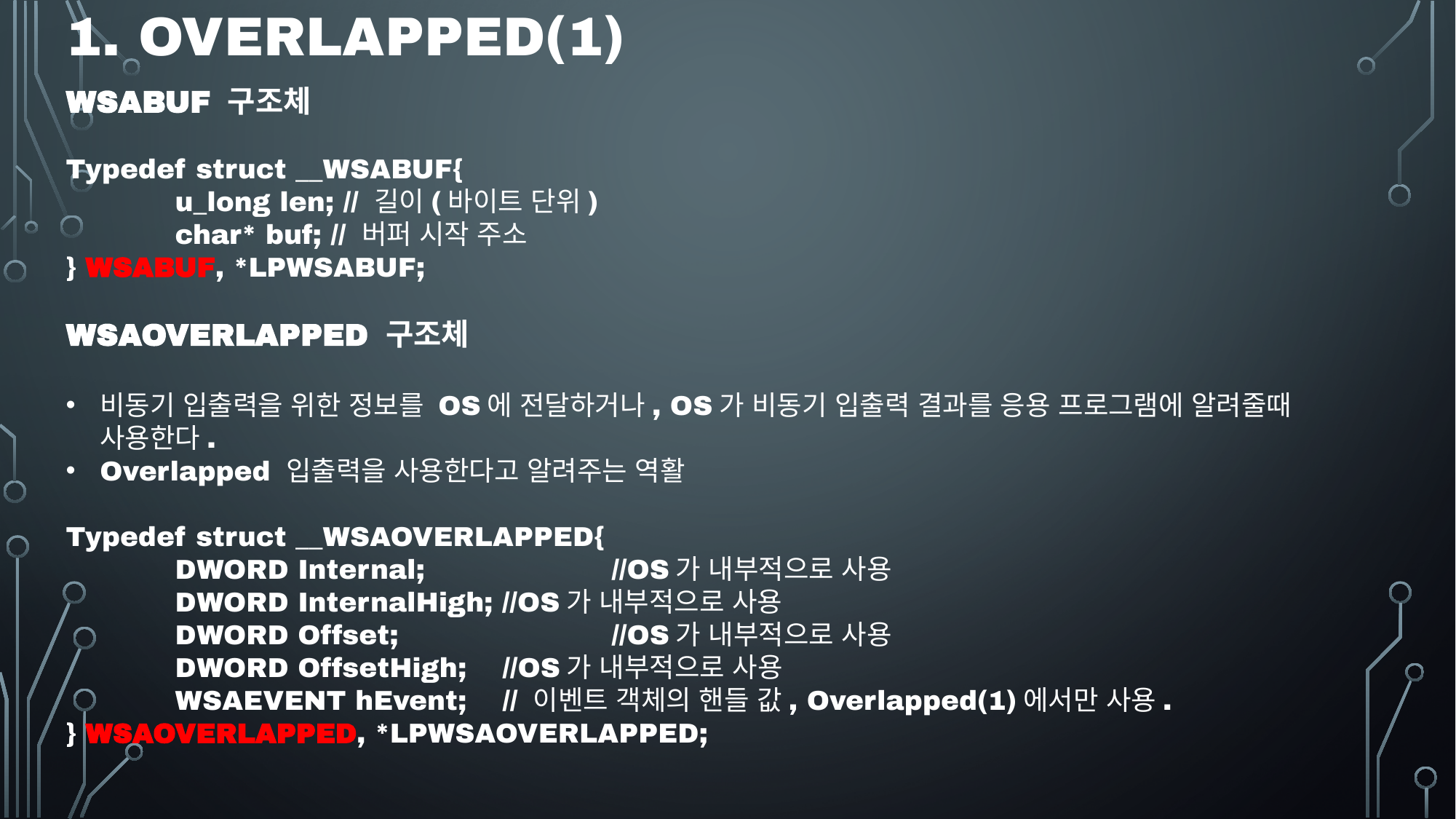

# 1. Overlapped(1)
WSABUF 구조체

Typedef struct __WSABUF{
	u_long len; // 길이(바이트 단위)
	char* buf; // 버퍼 시작 주소
} WSABUF, *LPWSABUF;

WSAOVERLAPPED 구조체

비동기 입출력을 위한 정보를 OS에 전달하거나, OS가 비동기 입출력 결과를 응용 프로그램에 알려줄때 사용한다.
Overlapped 입출력을 사용한다고 알려주는 역활

Typedef struct __WSAOVERLAPPED{
	DWORD Internal; 		//OS가 내부적으로 사용
	DWORD InternalHigh; //OS가 내부적으로 사용
	DWORD Offset;		//OS가 내부적으로 사용
	DWORD OffsetHigh;	//OS가 내부적으로 사용
	WSAEVENT hEvent;	// 이벤트 객체의 핸들 값, Overlapped(1)에서만 사용.
} WSAOVERLAPPED, *LPWSAOVERLAPPED;